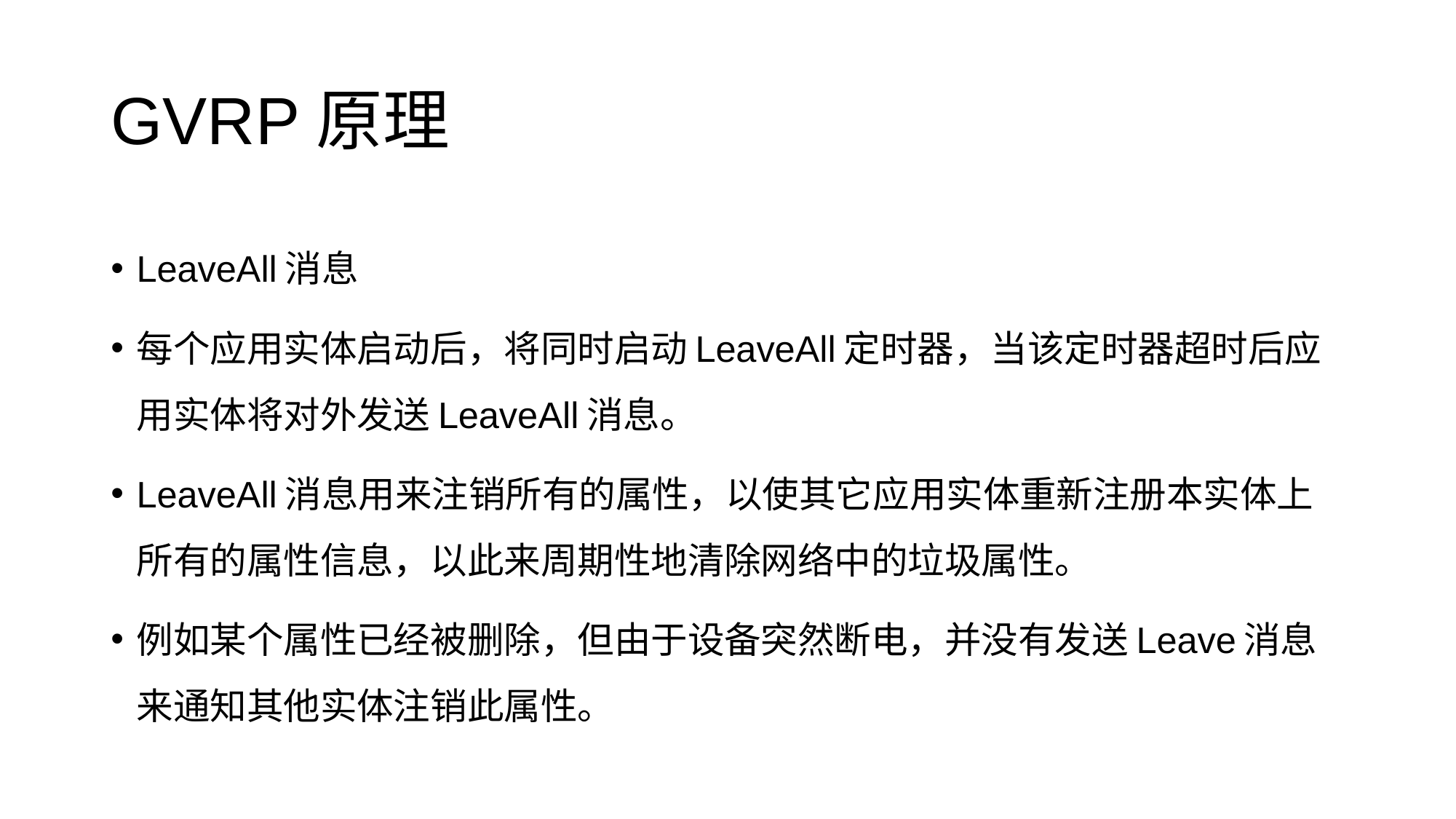

# GVRP原理
LeaveAll消息
每个应用实体启动后，将同时启动LeaveAll定时器，当该定时器超时后应用实体将对外发送LeaveAll消息。
LeaveAll消息用来注销所有的属性，以使其它应用实体重新注册本实体上所有的属性信息，以此来周期性地清除网络中的垃圾属性。
例如某个属性已经被删除，但由于设备突然断电，并没有发送Leave消息来通知其他实体注销此属性。